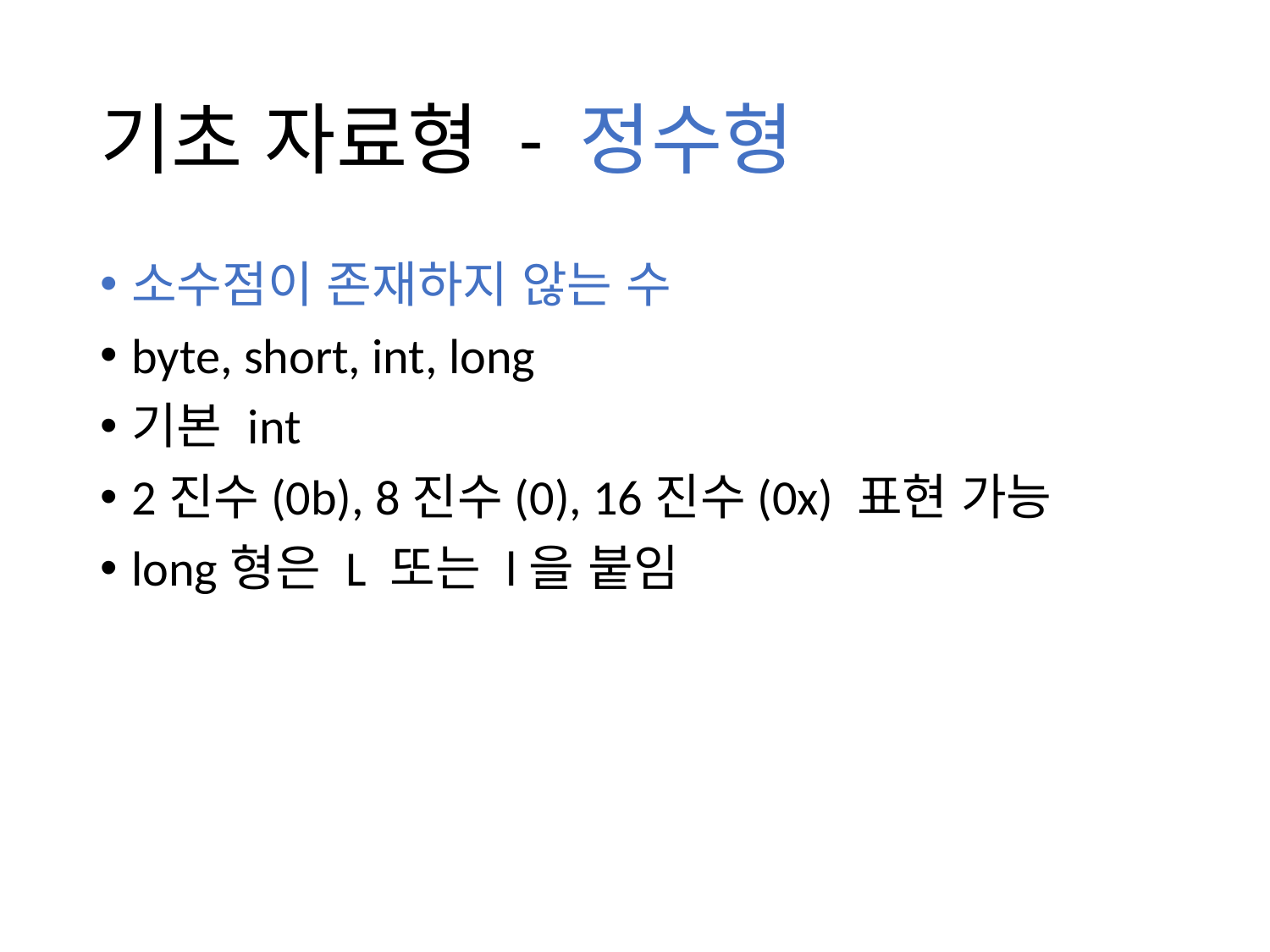

# 기초 자료형 - 정수형
소수점이 존재하지 않는 수
byte, short, int, long
기본 int
2진수(0b), 8진수(0), 16진수(0x) 표현 가능
long형은 L 또는 l을 붙임